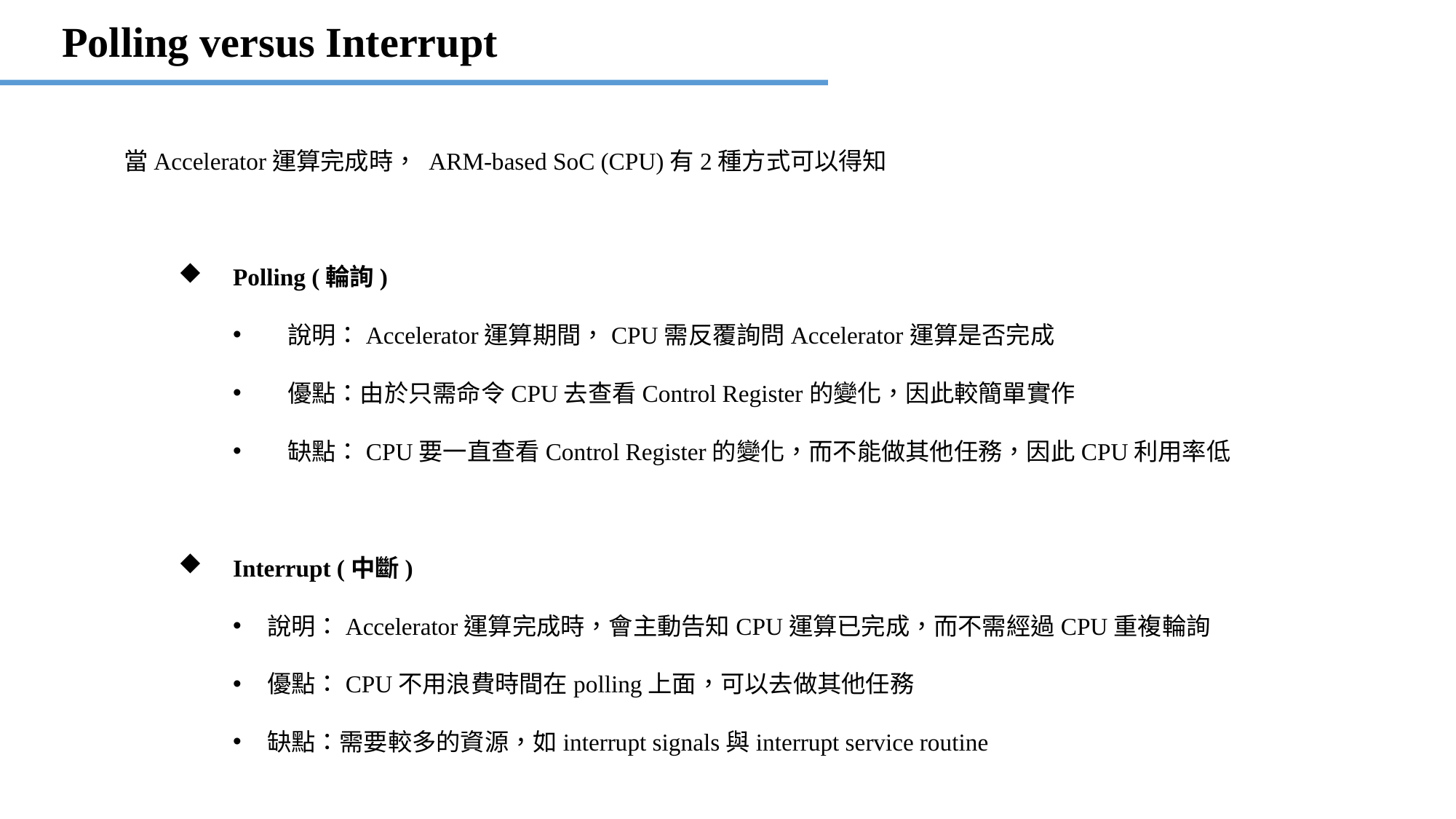

Polling versus Interrupt

當Accelerator運算完成時， ARM-based SoC (CPU)有2種方式可以得知

Polling (輪詢)
說明：Accelerator運算期間，CPU需反覆詢問Accelerator運算是否完成
優點：由於只需命令CPU去查看Control Register的變化，因此較簡單實作
缺點：CPU要一直查看Control Register的變化，而不能做其他任務，因此CPU利用率低

Interrupt (中斷)
說明：Accelerator運算完成時，會主動告知CPU運算已完成，而不需經過CPU重複輪詢
優點：CPU不用浪費時間在polling上面，可以去做其他任務
缺點：需要較多的資源，如interrupt signals與interrupt service routine